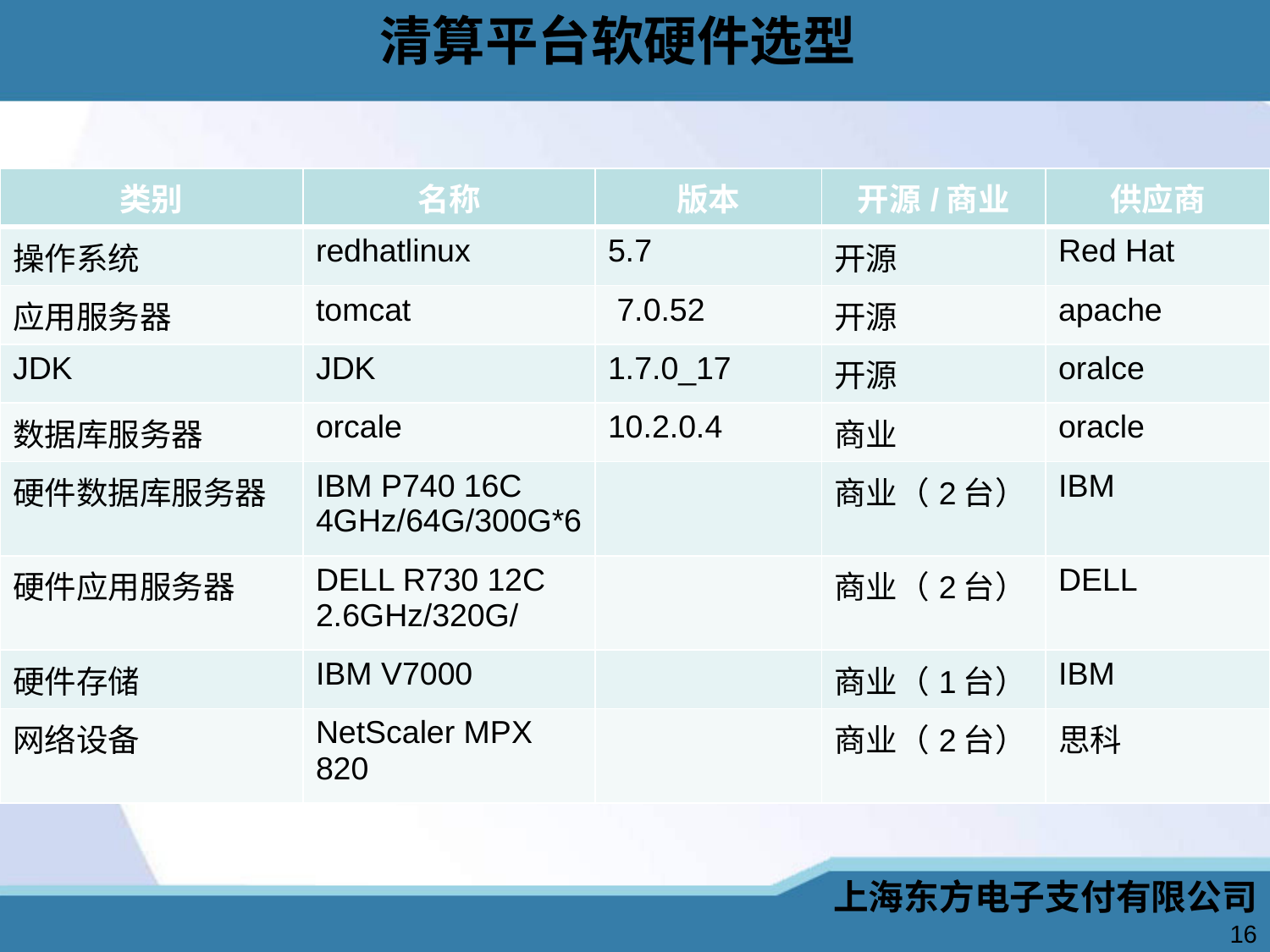

# 清算平台软硬件选型
| 类别 | 名称 | 版本 | 开源/商业 | 供应商 |
| --- | --- | --- | --- | --- |
| 操作系统 | redhatlinux | 5.7 | 开源 | Red Hat |
| 应用服务器 | tomcat | 7.0.52 | 开源 | apache |
| JDK | JDK | 1.7.0\_17 | 开源 | oralce |
| 数据库服务器 | orcale | 10.2.0.4 | 商业 | oracle |
| 硬件数据库服务器 | IBM P740 16C 4GHz/64G/300G\*6 |  | 商业（2台） | IBM |
| 硬件应用服务器 | DELL R730 12C 2.6GHz/320G/ |  | 商业（2台） | DELL |
| 硬件存储 | IBM V7000 |  | 商业（1台） | IBM |
| 网络设备 | NetScaler MPX 820 |  | 商业（2台） | 思科 |
上海东方电子支付有限公司

16